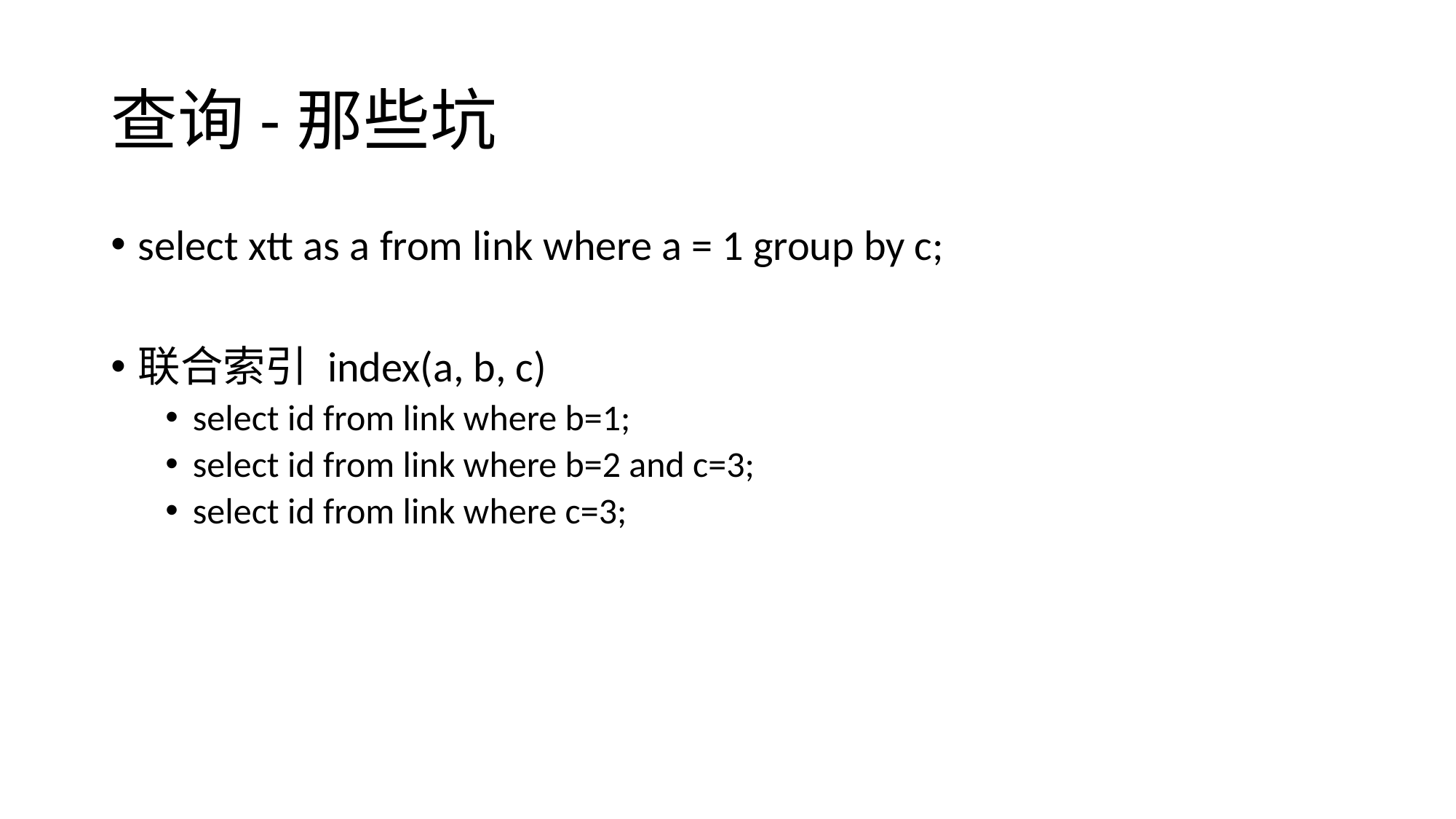

# 查询-那些坑
select xtt as a from link where a = 1 group by c;

联合索引 index(a, b, c)
select id from link where b=1;
select id from link where b=2 and c=3;
select id from link where c=3;